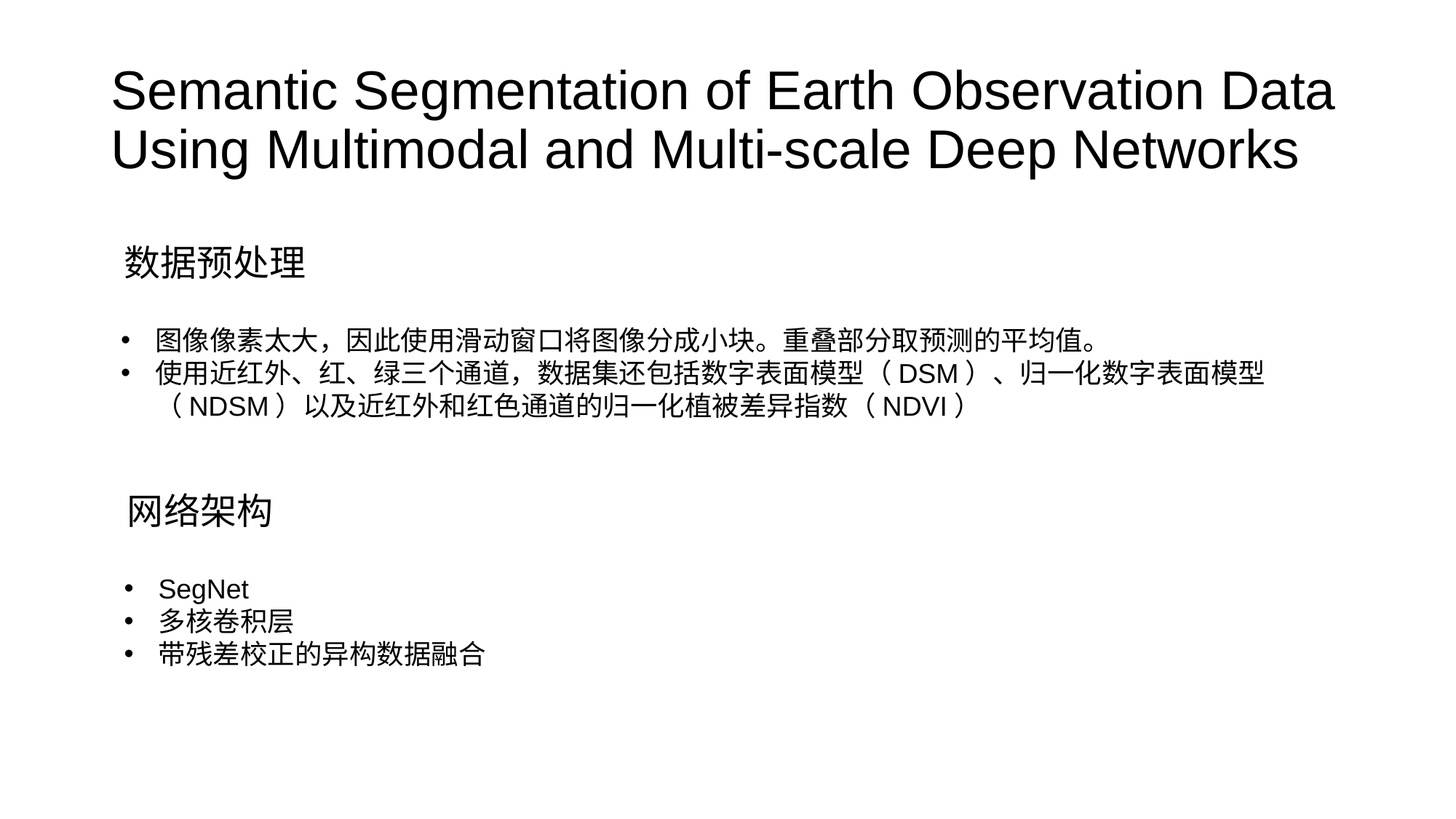

# Semantic Segmentation of Earth Observation Data Using Multimodal and Multi-scale Deep Networks
数据预处理
图像像素太大，因此使用滑动窗口将图像分成小块。重叠部分取预测的平均值。
使用近红外、红、绿三个通道，数据集还包括数字表面模型（DSM）、归一化数字表面模型（NDSM）以及近红外和红色通道的归一化植被差异指数（NDVI）
网络架构
SegNet
多核卷积层
带残差校正的异构数据融合